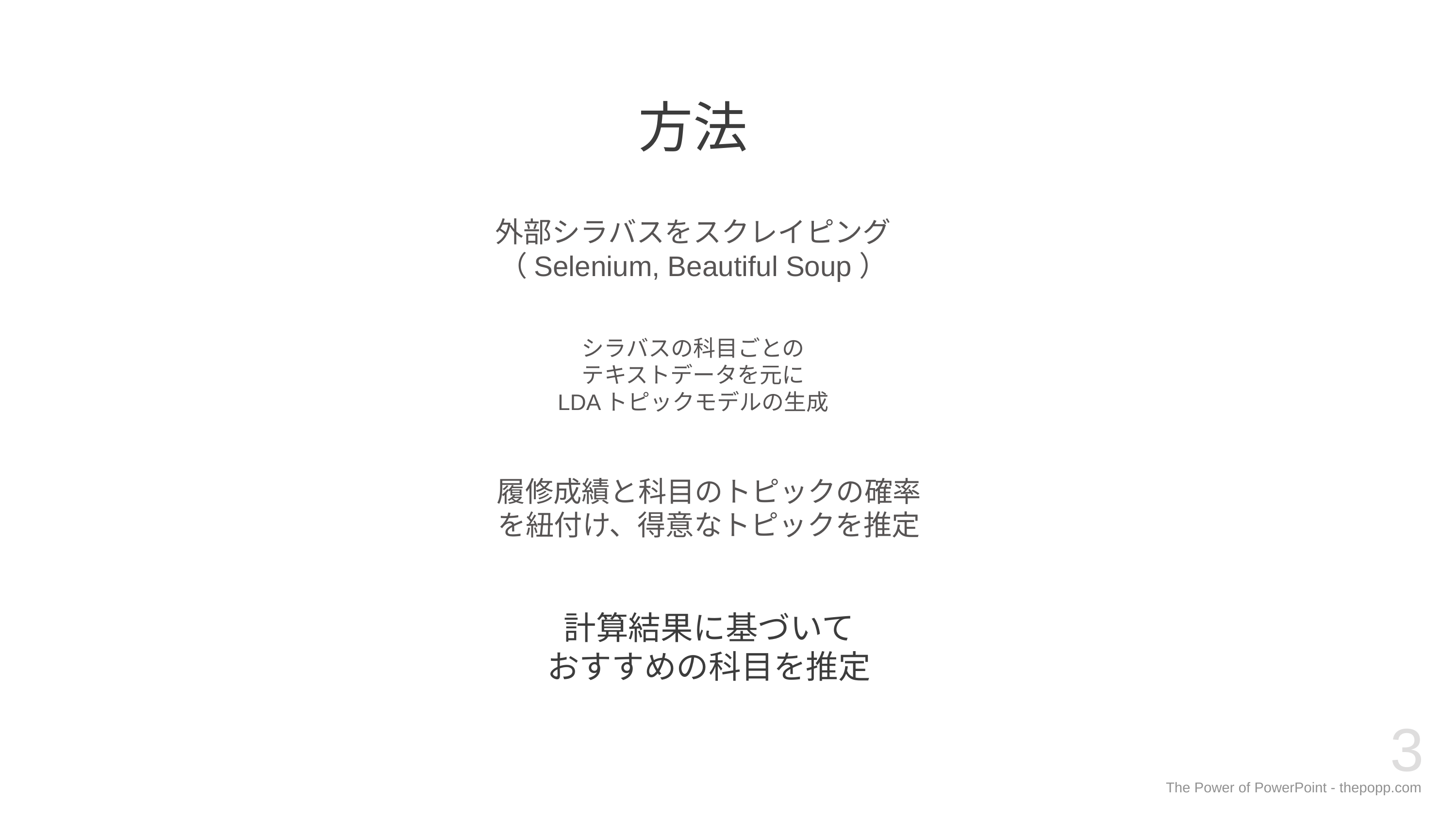

# 方法
外部シラバスをスクレイピング
（Selenium, Beautiful Soup）

シラバスの科目ごとの
テキストデータを元に
LDAトピックモデルの生成
履修成績と科目のトピックの確率
を紐付け、得意なトピックを推定
計算結果に基づいて
おすすめの科目を推定
3
The Power of PowerPoint - thepopp.com